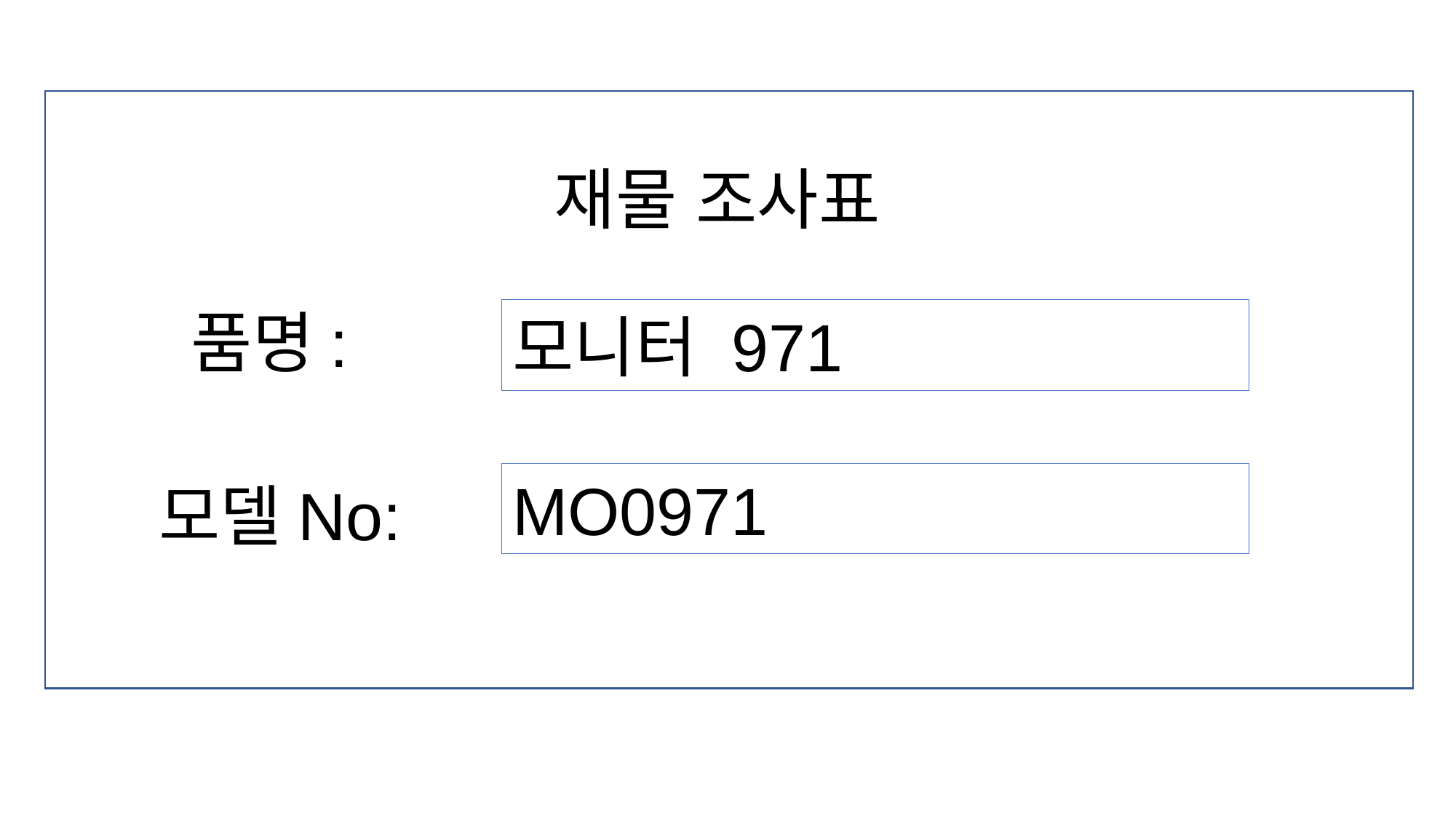

재물 조사표
품명:
모니터 971
MO0971
모델No: